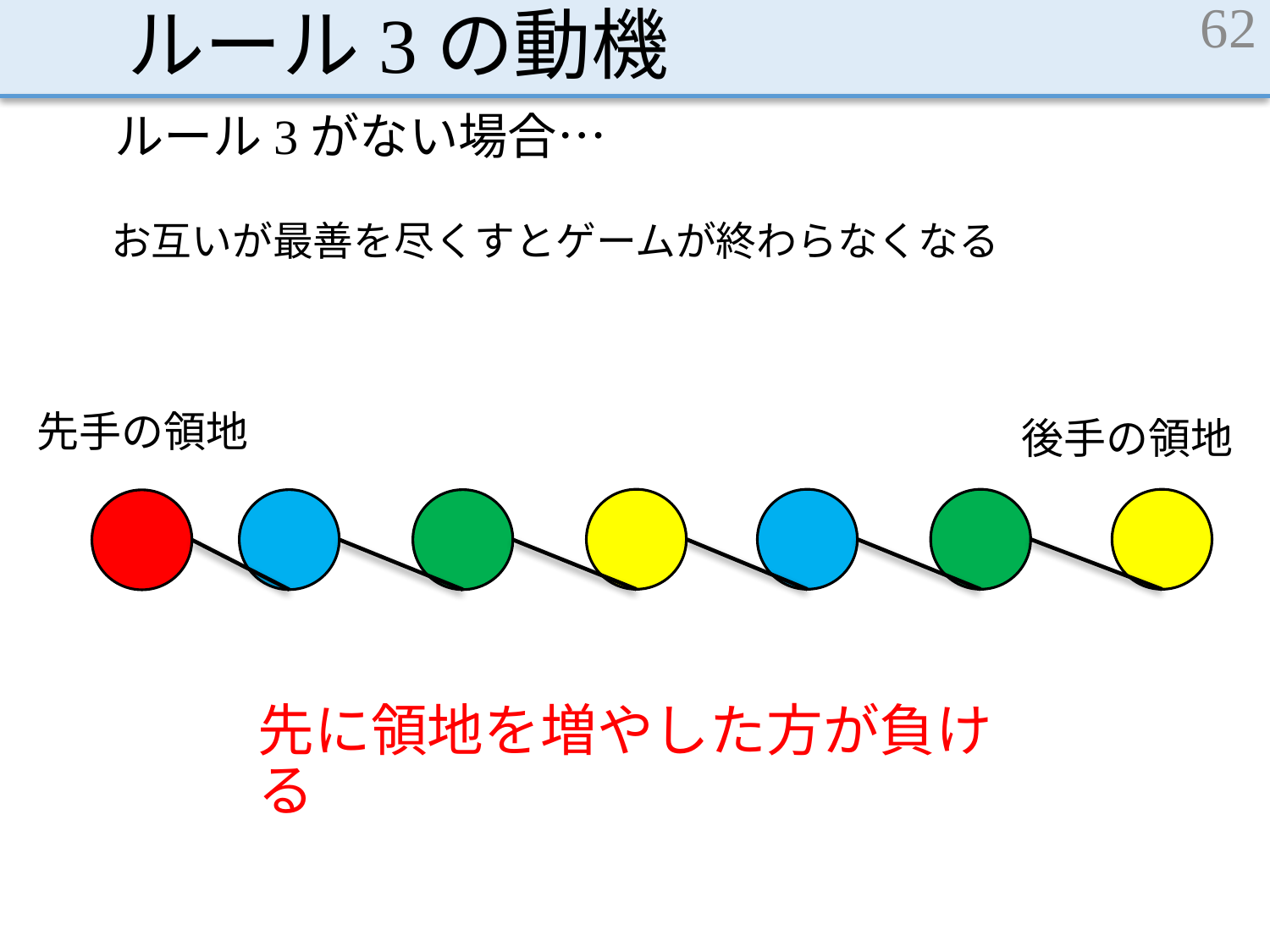

# ルール3の動機
62
ルール3がない場合…
お互いが最善を尽くすとゲームが終わらなくなる
先手の領地
後手の領地

先に領地を増やした方が負ける